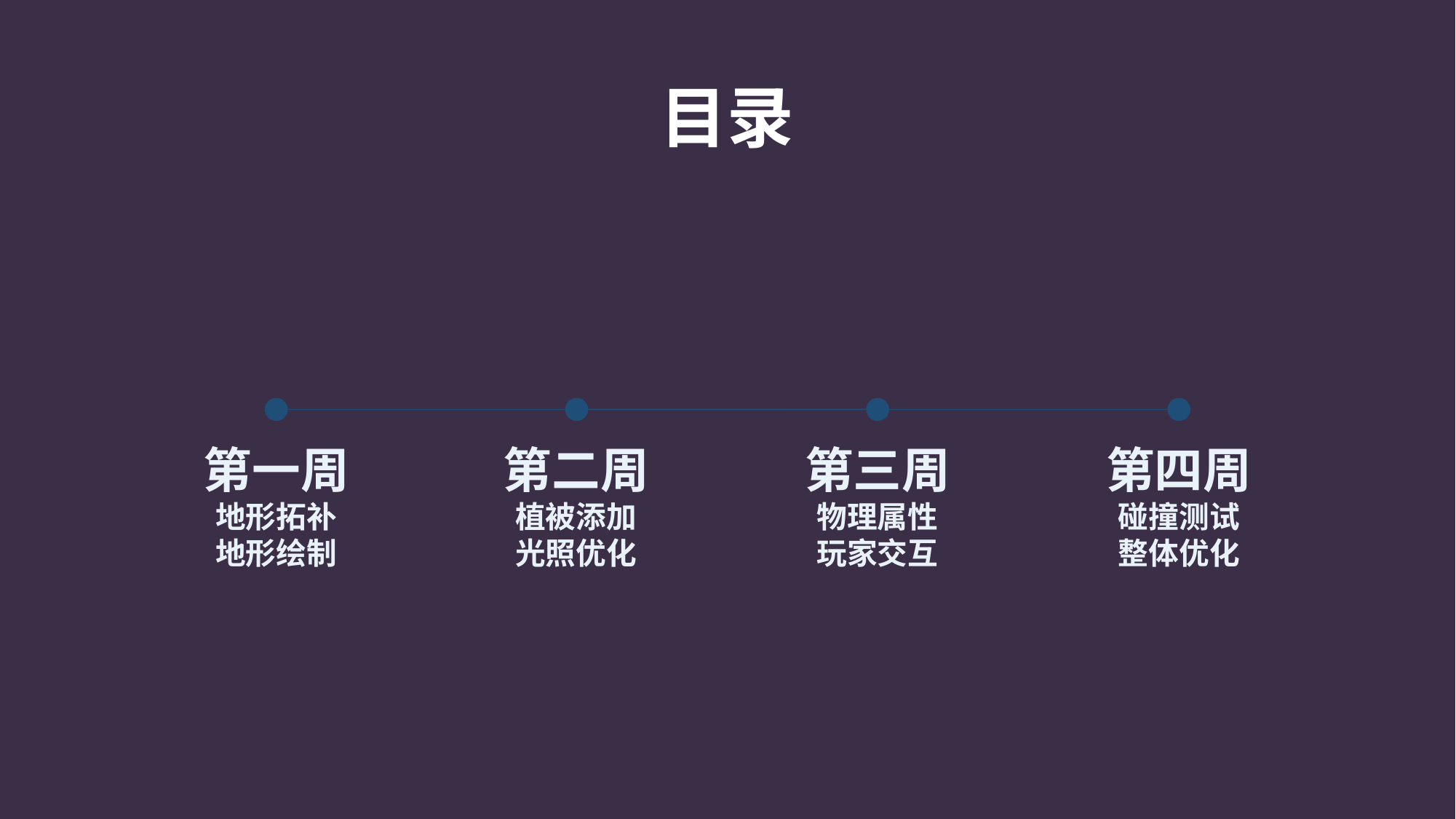

目录

第一周
地形拓补
地形绘制
第二周
植被添加
光照优化
第三周
物理属性
玩家交互
第四周
碰撞测试
整体优化